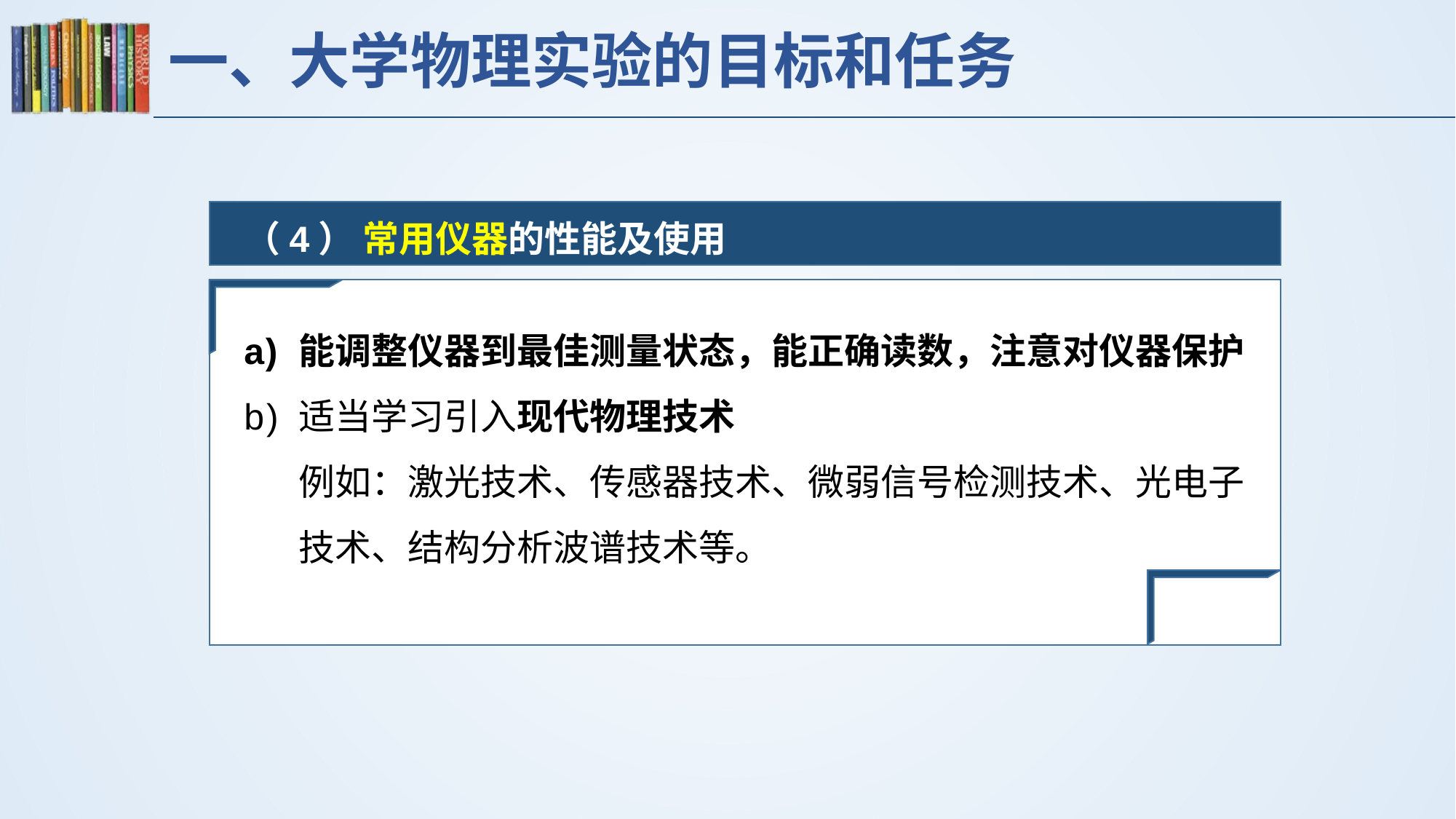

# 一、大学物理实验的目标和任务

（4） 常用仪器的性能及使用

能调整仪器到最佳测量状态，能正确读数，注意对仪器保护
适当学习引入现代物理技术
例如：激光技术、传感器技术、微弱信号检测技术、光电子技术、结构分析波谱技术等。